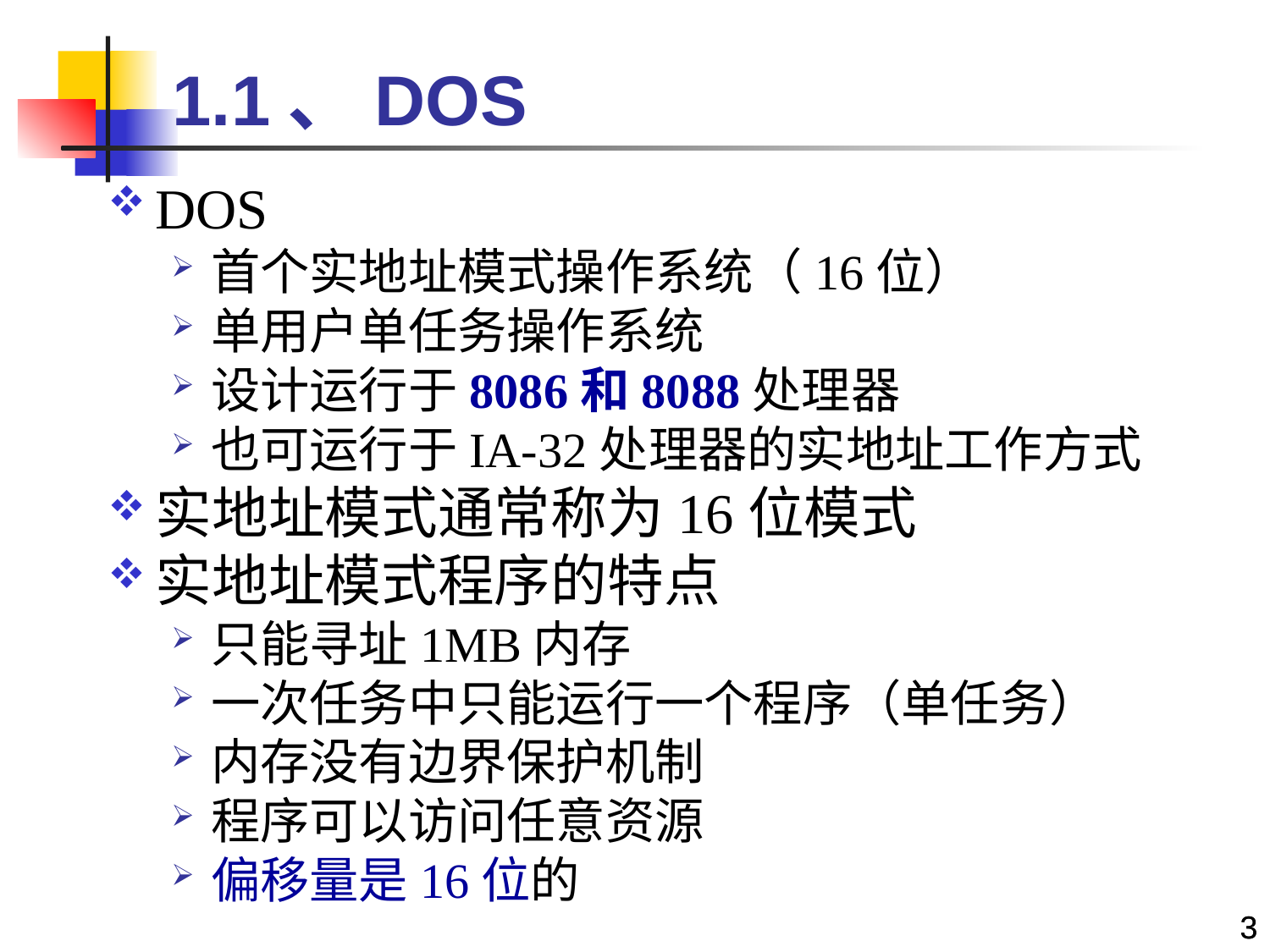

# 1.1、DOS
DOS
首个实地址模式操作系统（16位）
单用户单任务操作系统
设计运行于8086和8088处理器
也可运行于IA-32处理器的实地址工作方式
实地址模式通常称为16位模式
实地址模式程序的特点
只能寻址1MB内存
一次任务中只能运行一个程序（单任务）
内存没有边界保护机制
程序可以访问任意资源
偏移量是16位的